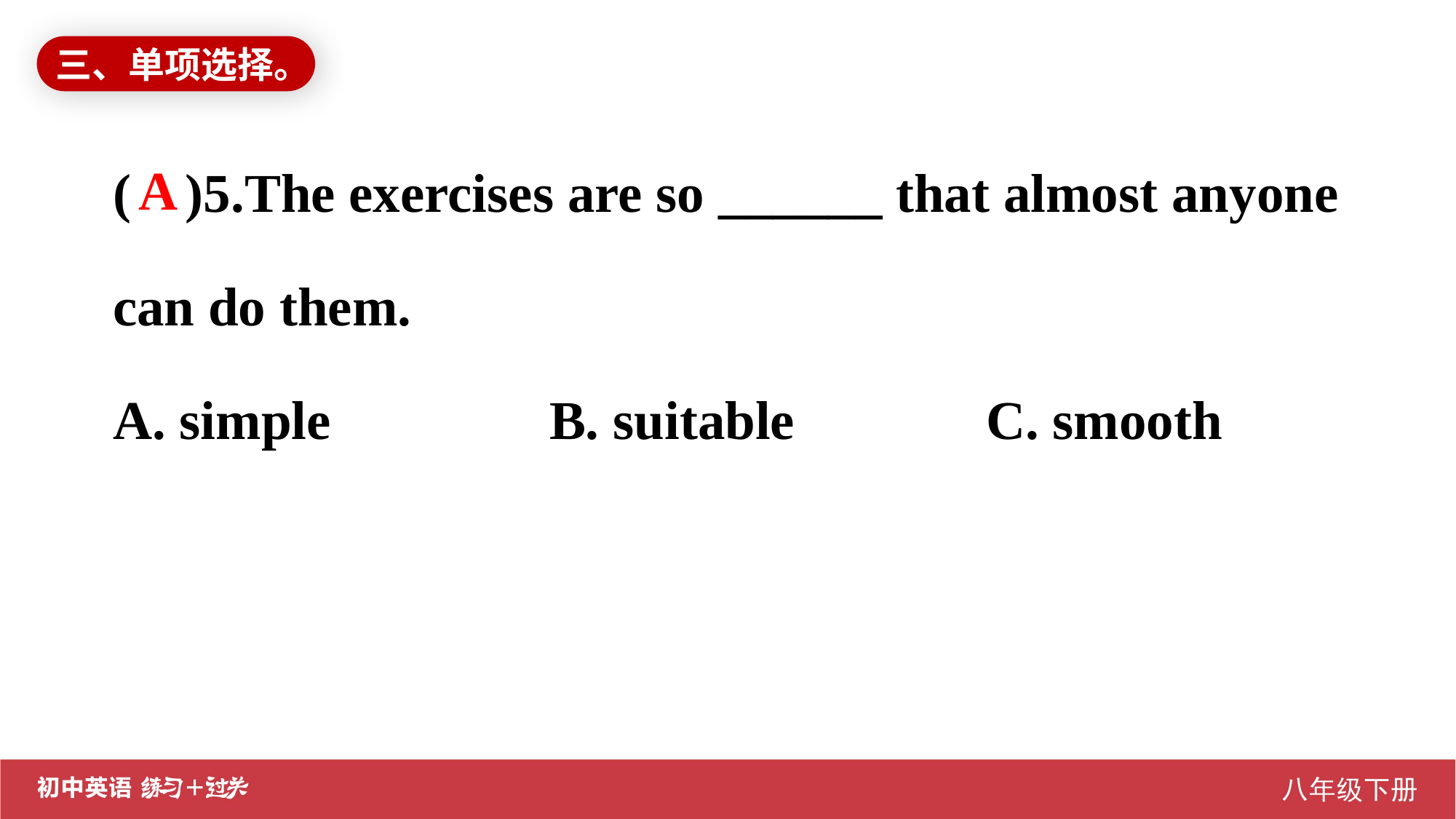

三、单项选择。
(    )5.The exercises are so ______ that almost anyone can do them.
A. simple		B. suitable		C. smooth
A